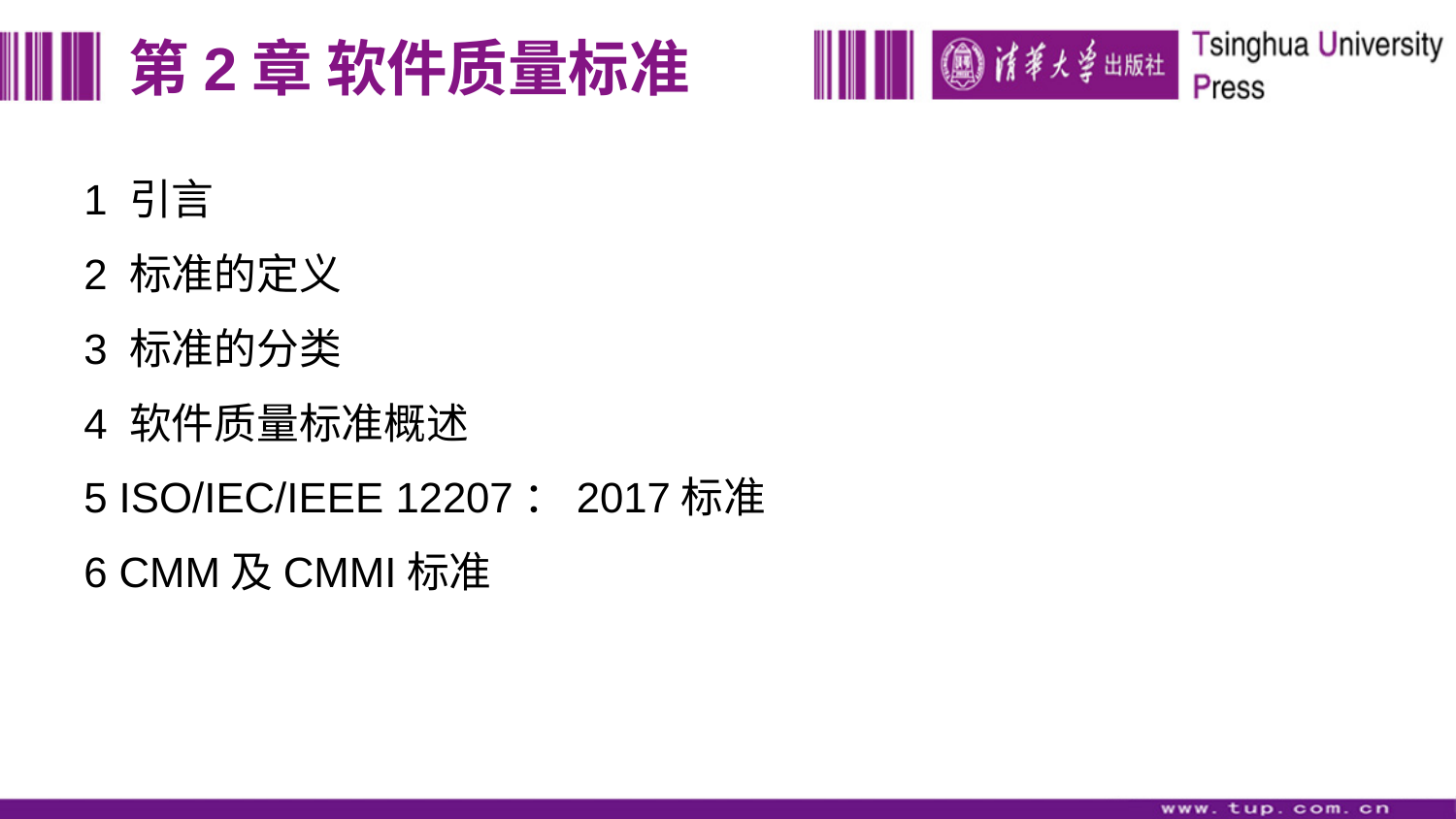

# 第2章 软件质量标准
1 引言
2 标准的定义
3 标准的分类
4 软件质量标准概述
5 ISO/IEC/IEEE 12207：2017标准
6 CMM及CMMI标准